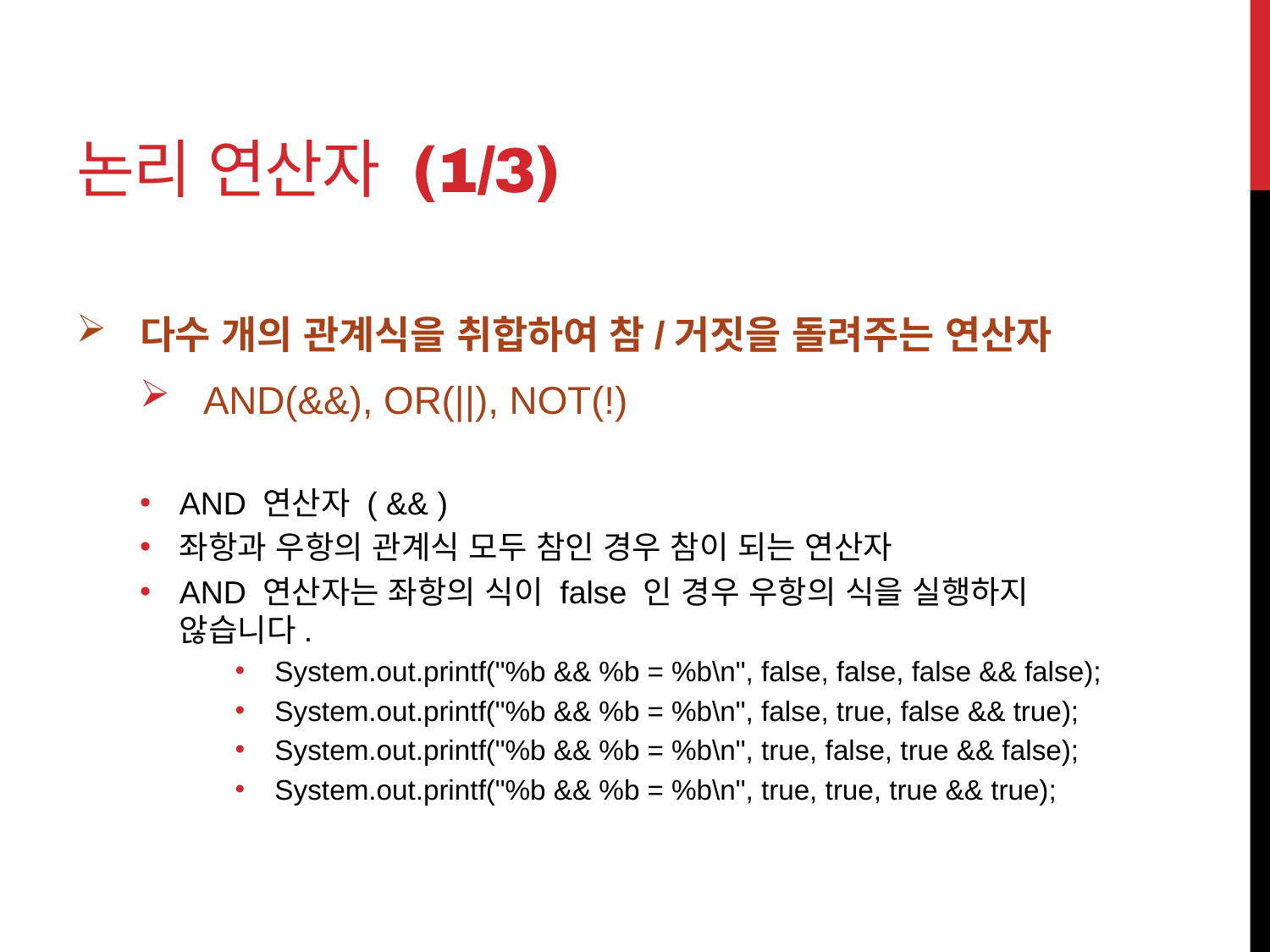

# 논리 연산자 (1/3)

다수 개의 관계식을 취합하여 참/거짓을 돌려주는 연산자
AND(&&), OR(||), NOT(!)

AND 연산자 ( && )
좌항과 우항의 관계식 모두 참인 경우 참이 되는 연산자
AND 연산자는 좌항의 식이 false 인 경우 우항의 식을 실행하지
않습니다.
System.out.printf("%b && %b = %b\n", false, false, false && false);
System.out.printf("%b && %b = %b\n", false, true, false && true);
System.out.printf("%b && %b = %b\n", true, false, true && false);
System.out.printf("%b && %b = %b\n", true, true, true && true);